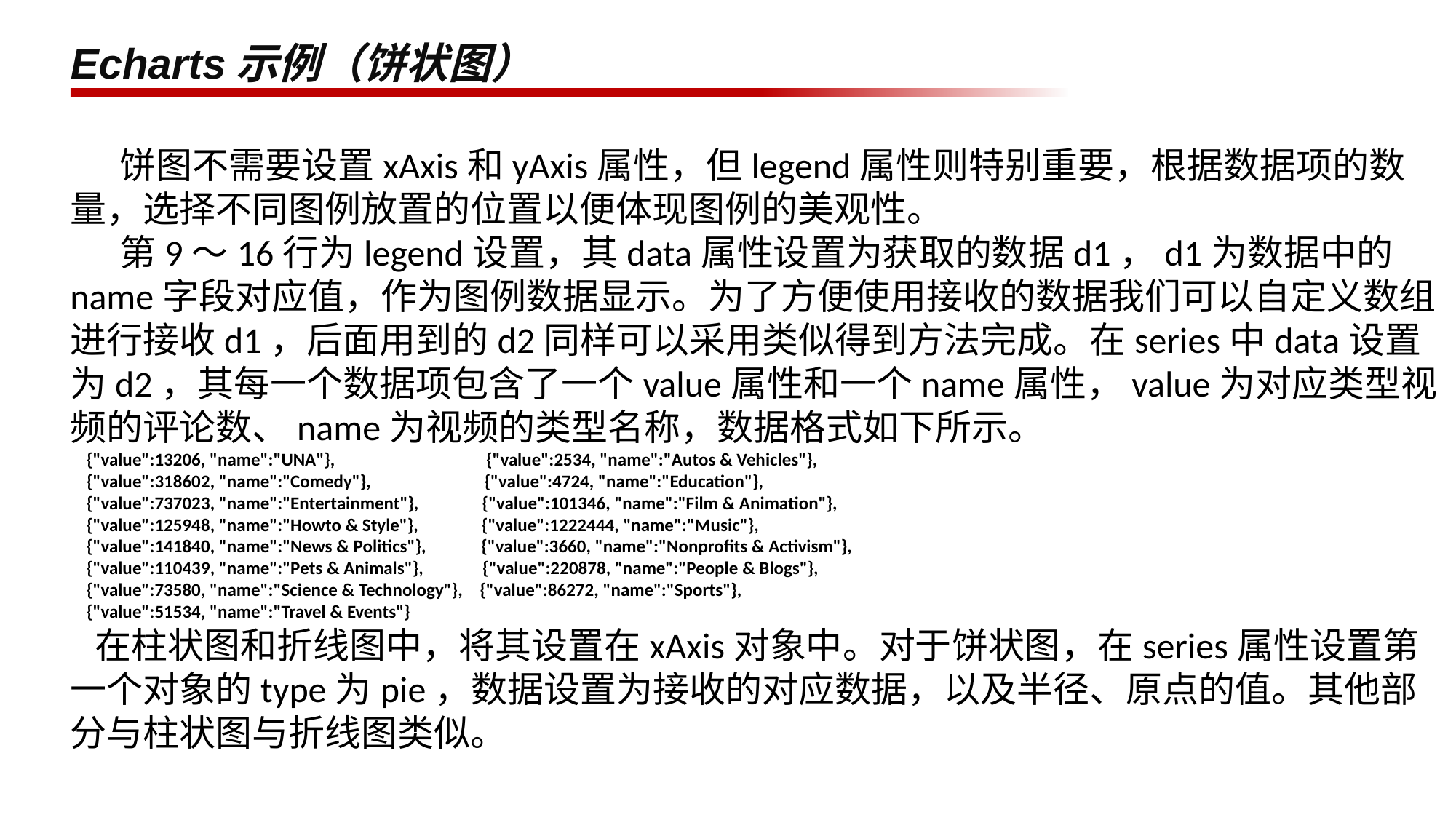

# Echarts示例（饼状图）

     饼图不需要设置xAxis和yAxis属性，但legend属性则特别重要，根据数据项的数量，选择不同图例放置的位置以便体现图例的美观性。
     第9～16行为legend设置，其data属性设置为获取的数据d1，d1为数据中的name字段对应值，作为图例数据显示。为了方便使用接收的数据我们可以自定义数组进行接收d1，后面用到的d2同样可以采用类似得到方法完成。在series中data设置为d2，其每一个数据项包含了一个value属性和一个name属性，value为对应类型视频的评论数、name为视频的类型名称，数据格式如下所示。
    {"value":13206, "name":"UNA"},                                    {"value":2534, "name":"Autos & Vehicles"},
    {"value":318602, "name":"Comedy"},                           {"value":4724, "name":"Education"},
    {"value":737023, "name":"Entertainment"},               {"value":101346, "name":"Film & Animation"},
    {"value":125948, "name":"Howto & Style"},               {"value":1222444, "name":"Music"},
    {"value":141840, "name":"News & Politics"},             {"value":3660, "name":"Nonprofits & Activism"},
    {"value":110439, "name":"Pets & Animals"},              {"value":220878, "name":"People & Blogs"},
    {"value":73580, "name":"Science & Technology"},    {"value":86272, "name":"Sports"},
    {"value":51534, "name":"Travel & Events"}
  在柱状图和折线图中，将其设置在xAxis对象中。对于饼状图，在series属性设置第一个对象的type为pie，数据设置为接收的对应数据，以及半径、原点的值。其他部分与柱状图与折线图类似。